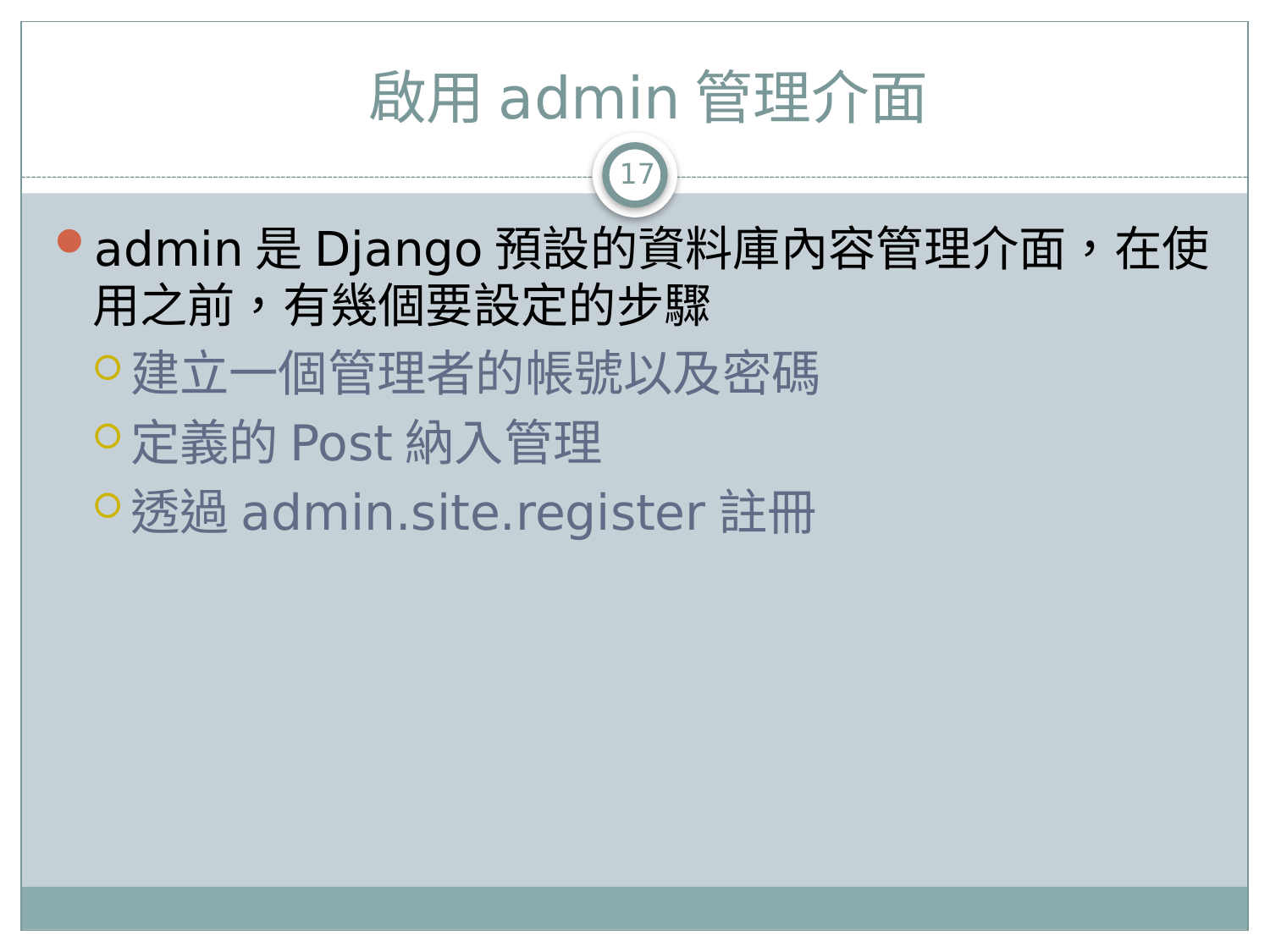

# 啟用admin管理介面
17
admin是Django預設的資料庫內容管理介面，在使用之前，有幾個要設定的步驟
建立一個管理者的帳號以及密碼
定義的Post納入管理
透過admin.site.register註冊